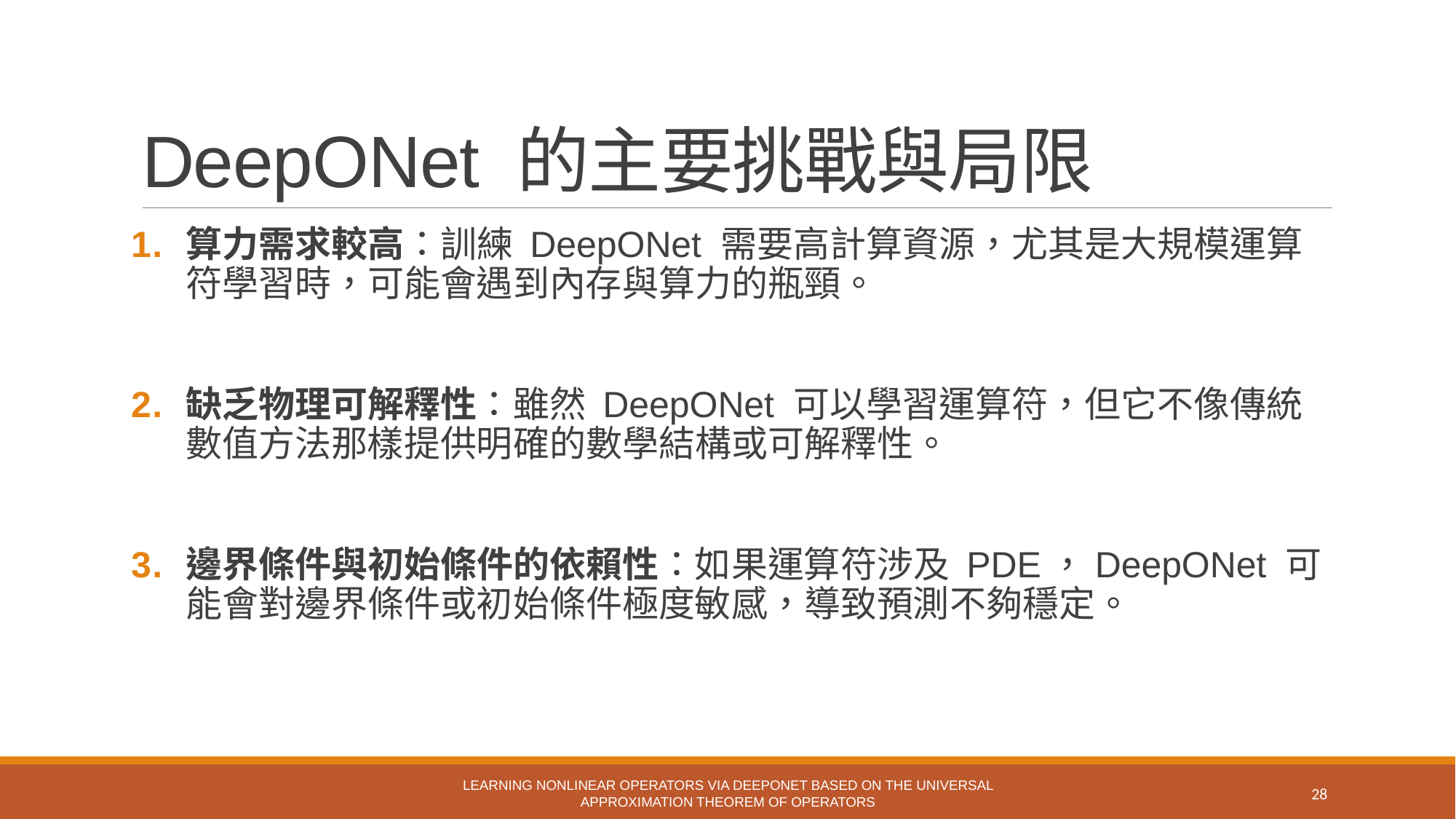

# DeepONet 的主要挑戰與局限
算力需求較高：訓練 DeepONet 需要高計算資源，尤其是大規模運算符學習時，可能會遇到內存與算力的瓶頸。

缺乏物理可解釋性：雖然 DeepONet 可以學習運算符，但它不像傳統數值方法那樣提供明確的數學結構或可解釋性。

邊界條件與初始條件的依賴性：如果運算符涉及 PDE，DeepONet 可能會對邊界條件或初始條件極度敏感，導致預測不夠穩定。

Learning nonlinear operators via DeepONet based on the universal approximation theorem of operators
28